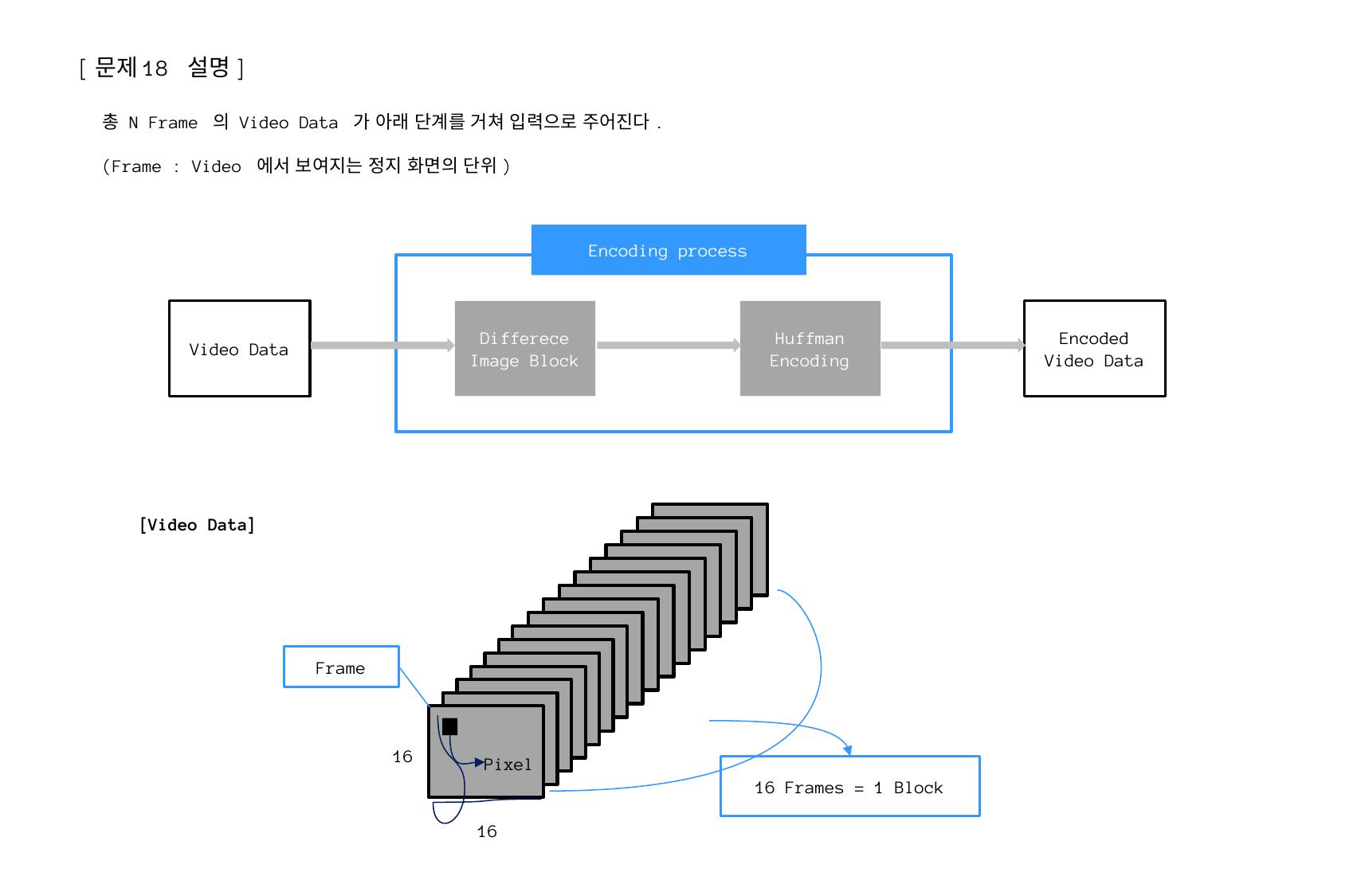

[문제18 설명]
총 N Frame 의 Video Data 가 아래 단계를 거쳐 입력으로 주어진다.

(Frame : Video 에서 보여지는 정지 화면의 단위)
Encoding process

Differece Image Block
Encoded Video Data
Huffman Encoding
Video Data

[Video Data]

Frame

16
Pixel
16 Frames = 1 Block

16